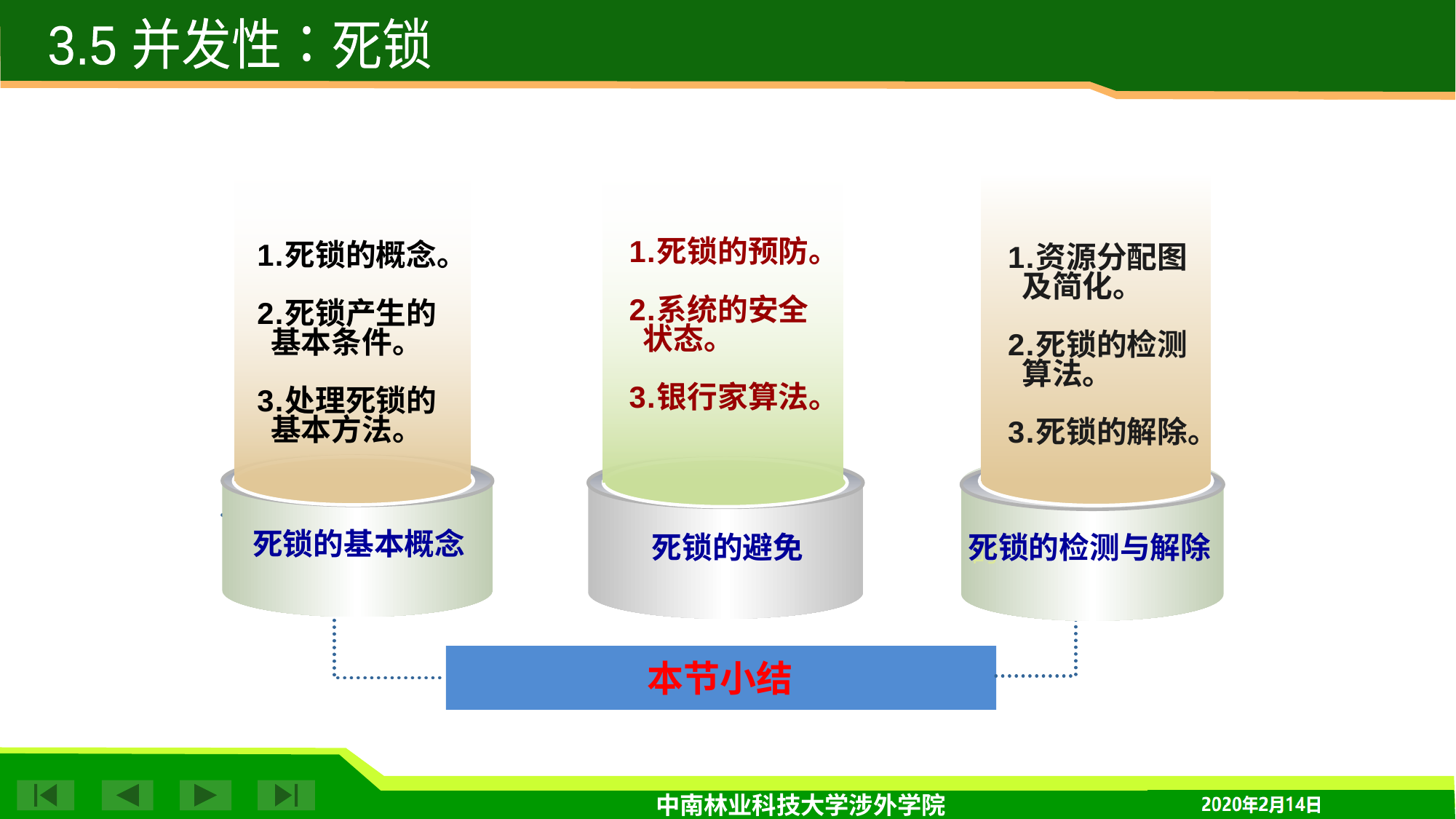

3.5 并发性：死锁

死锁的预防。

系统的安全状态。

银行家算法。
死锁的概念。

死锁产生的基本条件。

处理死锁的基本方法。

资源分配图及简化。

死锁的检测算法。

死锁的解除。

的

死锁的基本概念
死锁的避免
死锁的检测与解除

本节小结